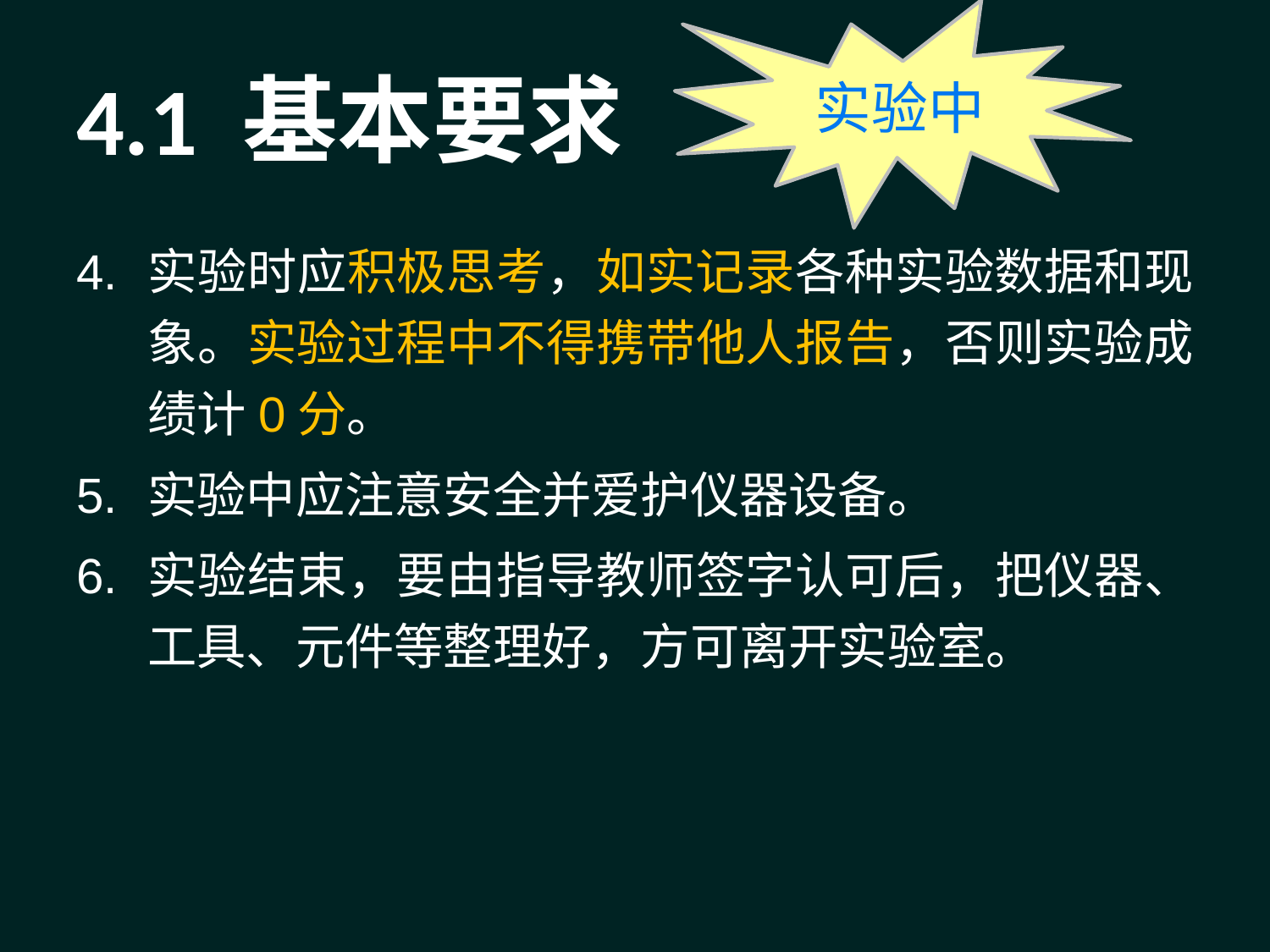

4.1 基本要求
实验时应积极思考，如实记录各种实验数据和现象。实验过程中不得携带他人报告，否则实验成绩计0分。
实验中应注意安全并爱护仪器设备。
实验结束，要由指导教师签字认可后，把仪器、工具、元件等整理好，方可离开实验室。

实验中